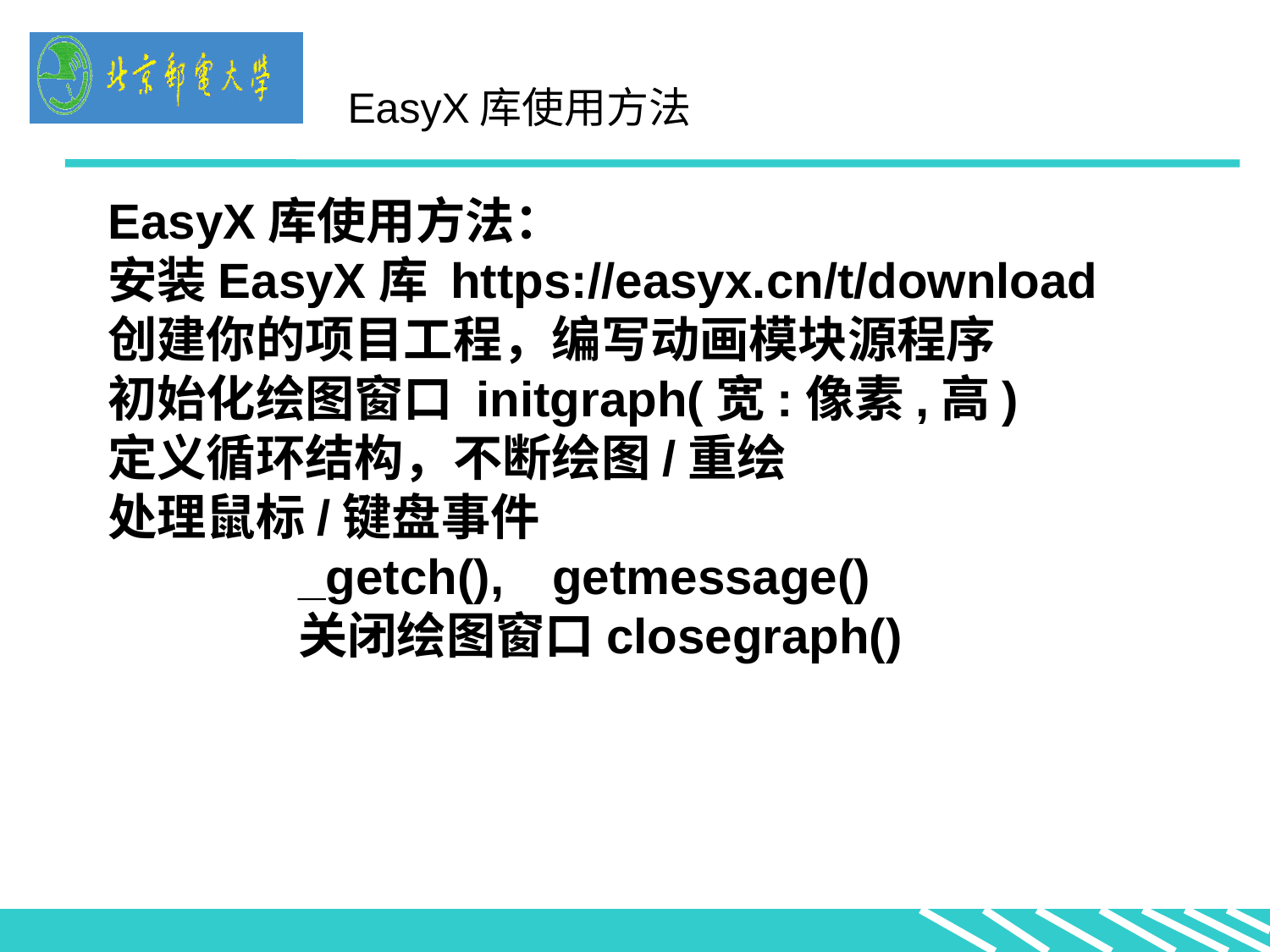

EasyX库使用方法：
安装EasyX库 https://easyx.cn/t/download
创建你的项目工程，编写动画模块源程序
初始化绘图窗口 initgraph(宽:像素,高)
定义循环结构，不断绘图/重绘
处理鼠标/键盘事件
_getch(),	getmessage()
关闭绘图窗口closegraph()
EasyX库使用方法